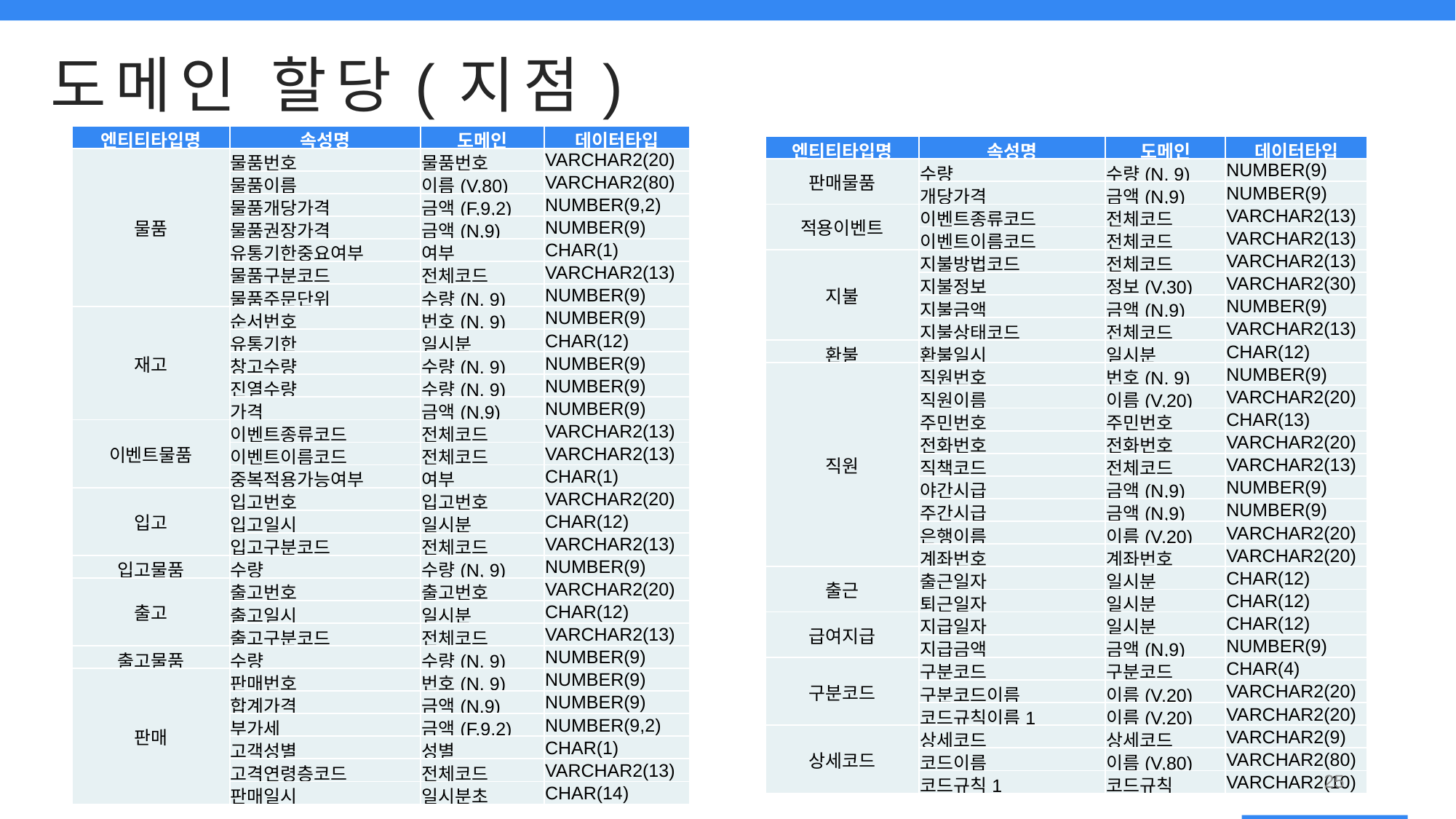

도메인 할당(지점)
| 엔티티타입명 | 속성명 | 도메인 | 데이터타입 |
| --- | --- | --- | --- |
| 물품 | 물품번호 | 물품번호 | VARCHAR2(20) |
|  | 물품이름 | 이름(V,80) | VARCHAR2(80) |
|  | 물품개당가격 | 금액(F,9,2) | NUMBER(9,2) |
|  | 물품권장가격 | 금액(N,9) | NUMBER(9) |
|  | 유통기한중요여부 | 여부 | CHAR(1) |
|  | 물품구분코드 | 전체코드 | VARCHAR2(13) |
|  | 물품주문단위 | 수량(N, 9) | NUMBER(9) |
| 재고 | 순서번호 | 번호(N, 9) | NUMBER(9) |
|  | 유통기한 | 일시분 | CHAR(12) |
|  | 창고수량 | 수량(N, 9) | NUMBER(9) |
|  | 진열수량 | 수량(N, 9) | NUMBER(9) |
|  | 가격 | 금액(N,9) | NUMBER(9) |
| 이벤트물품 | 이벤트종류코드 | 전체코드 | VARCHAR2(13) |
|  | 이벤트이름코드 | 전체코드 | VARCHAR2(13) |
|  | 중복적용가능여부 | 여부 | CHAR(1) |
| 입고 | 입고번호 | 입고번호 | VARCHAR2(20) |
|  | 입고일시 | 일시분 | CHAR(12) |
|  | 입고구분코드 | 전체코드 | VARCHAR2(13) |
| 입고물품 | 수량 | 수량(N, 9) | NUMBER(9) |
| 출고 | 출고번호 | 출고번호 | VARCHAR2(20) |
|  | 출고일시 | 일시분 | CHAR(12) |
|  | 출고구분코드 | 전체코드 | VARCHAR2(13) |
| 출고물품 | 수량 | 수량(N, 9) | NUMBER(9) |
| 판매 | 판매번호 | 번호(N, 9) | NUMBER(9) |
|  | 합계가격 | 금액(N,9) | NUMBER(9) |
|  | 부가세 | 금액(F,9,2) | NUMBER(9,2) |
|  | 고객성별 | 성별 | CHAR(1) |
|  | 고격연령층코드 | 전체코드 | VARCHAR2(13) |
|  | 판매일시 | 일시분초 | CHAR(14) |
| 엔티티타입명 | 속성명 | 도메인 | 데이터타입 |
| --- | --- | --- | --- |
| 판매물품 | 수량 | 수량(N, 9) | NUMBER(9) |
|  | 개당가격 | 금액(N,9) | NUMBER(9) |
| 적용이벤트 | 이벤트종류코드 | 전체코드 | VARCHAR2(13) |
|  | 이벤트이름코드 | 전체코드 | VARCHAR2(13) |
| 지불 | 지불방법코드 | 전체코드 | VARCHAR2(13) |
|  | 지불정보 | 정보(V,30) | VARCHAR2(30) |
|  | 지불금액 | 금액(N,9) | NUMBER(9) |
|  | 지불상태코드 | 전체코드 | VARCHAR2(13) |
| 환불 | 환불일시 | 일시분 | CHAR(12) |
| 직원 | 직원번호 | 번호(N, 9) | NUMBER(9) |
|  | 직원이름 | 이름(V,20) | VARCHAR2(20) |
|  | 주민번호 | 주민번호 | CHAR(13) |
|  | 전화번호 | 전화번호 | VARCHAR2(20) |
|  | 직책코드 | 전체코드 | VARCHAR2(13) |
|  | 야간시급 | 금액(N,9) | NUMBER(9) |
|  | 주간시급 | 금액(N,9) | NUMBER(9) |
|  | 은행이름 | 이름(V,20) | VARCHAR2(20) |
|  | 계좌번호 | 계좌번호 | VARCHAR2(20) |
| 출근 | 출근일자 | 일시분 | CHAR(12) |
|  | 퇴근일자 | 일시분 | CHAR(12) |
| 급여지급 | 지급일자 | 일시분 | CHAR(12) |
|  | 지급금액 | 금액(N,9) | NUMBER(9) |
| 구분코드 | 구분코드 | 구분코드 | CHAR(4) |
|  | 구분코드이름 | 이름(V,20) | VARCHAR2(20) |
|  | 코드규칙이름1 | 이름(V,20) | VARCHAR2(20) |
| 상세코드 | 상세코드 | 상세코드 | VARCHAR2(9) |
|  | 코드이름 | 이름(V,80) | VARCHAR2(80) |
|  | 코드규칙1 | 코드규칙 | VARCHAR2(10) |
25